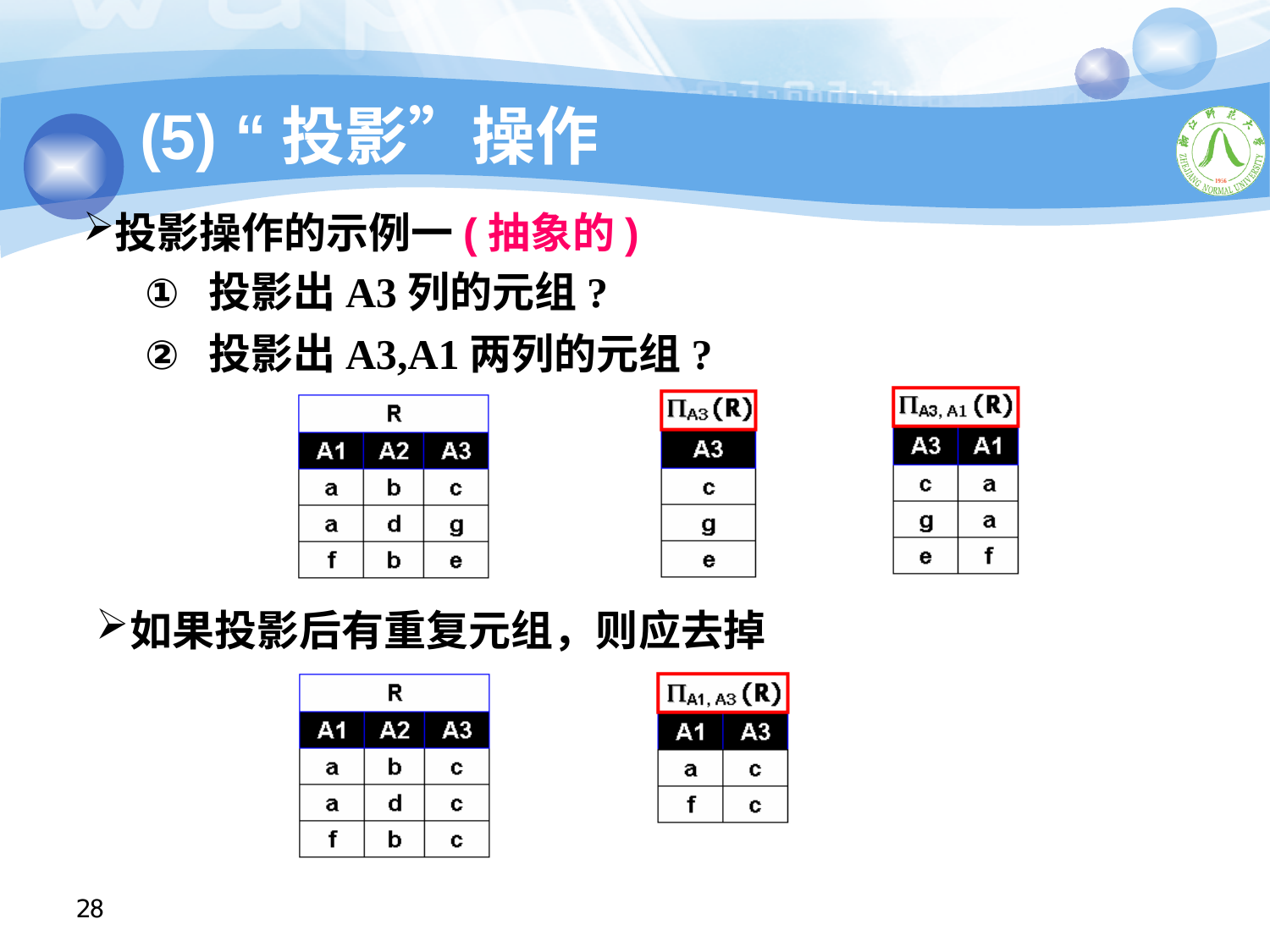

# (5) “投影”操作
投影操作的示例一(抽象的)
投影出A3列的元组?
投影出A3,A1两列的元组?

如果投影后有重复元组，则应去掉

28